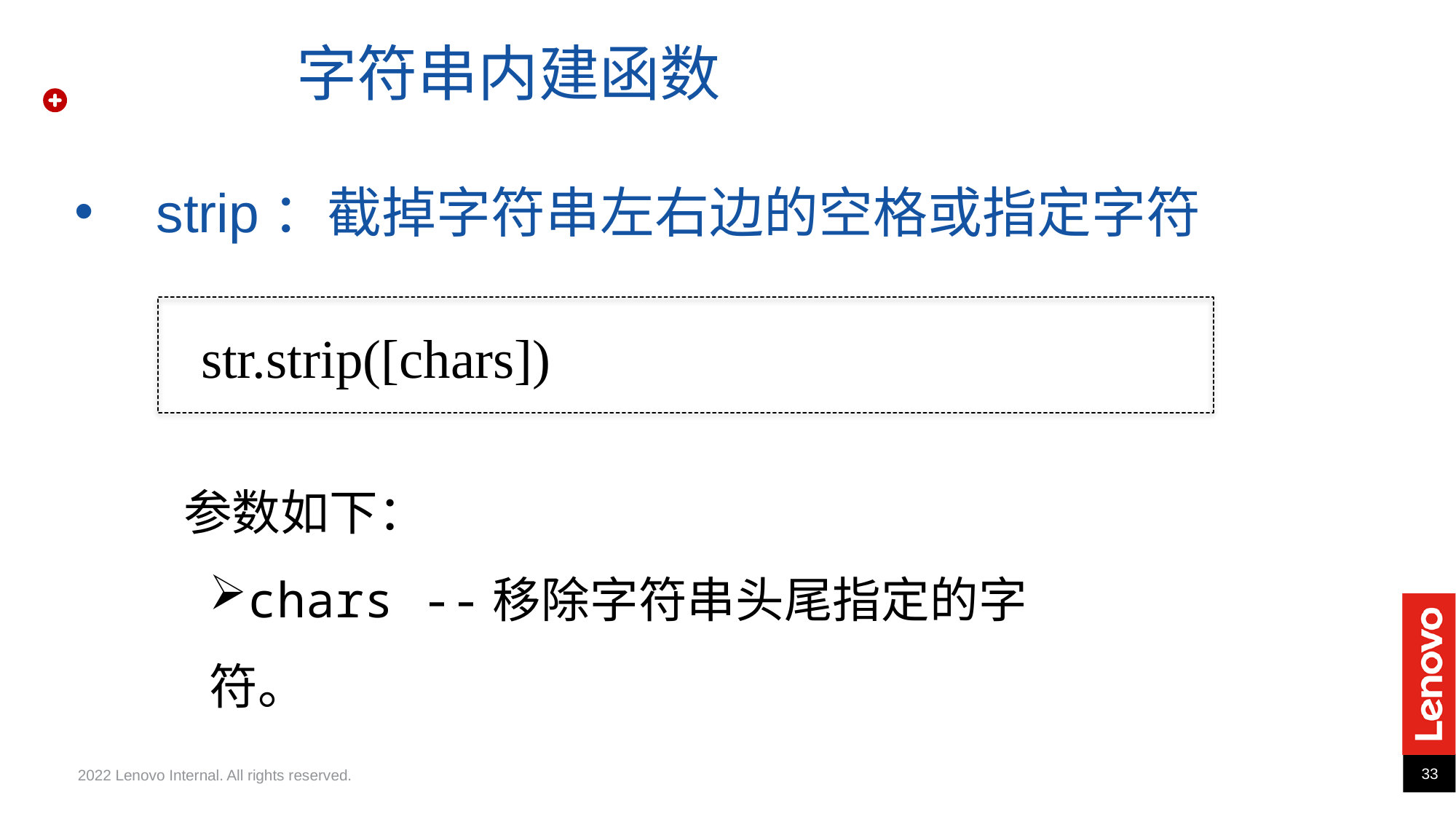

字符串内建函数
strip：截掉字符串左右边的空格或指定字符

str.strip([chars])
参数如下：
chars --移除字符串头尾指定的字符。